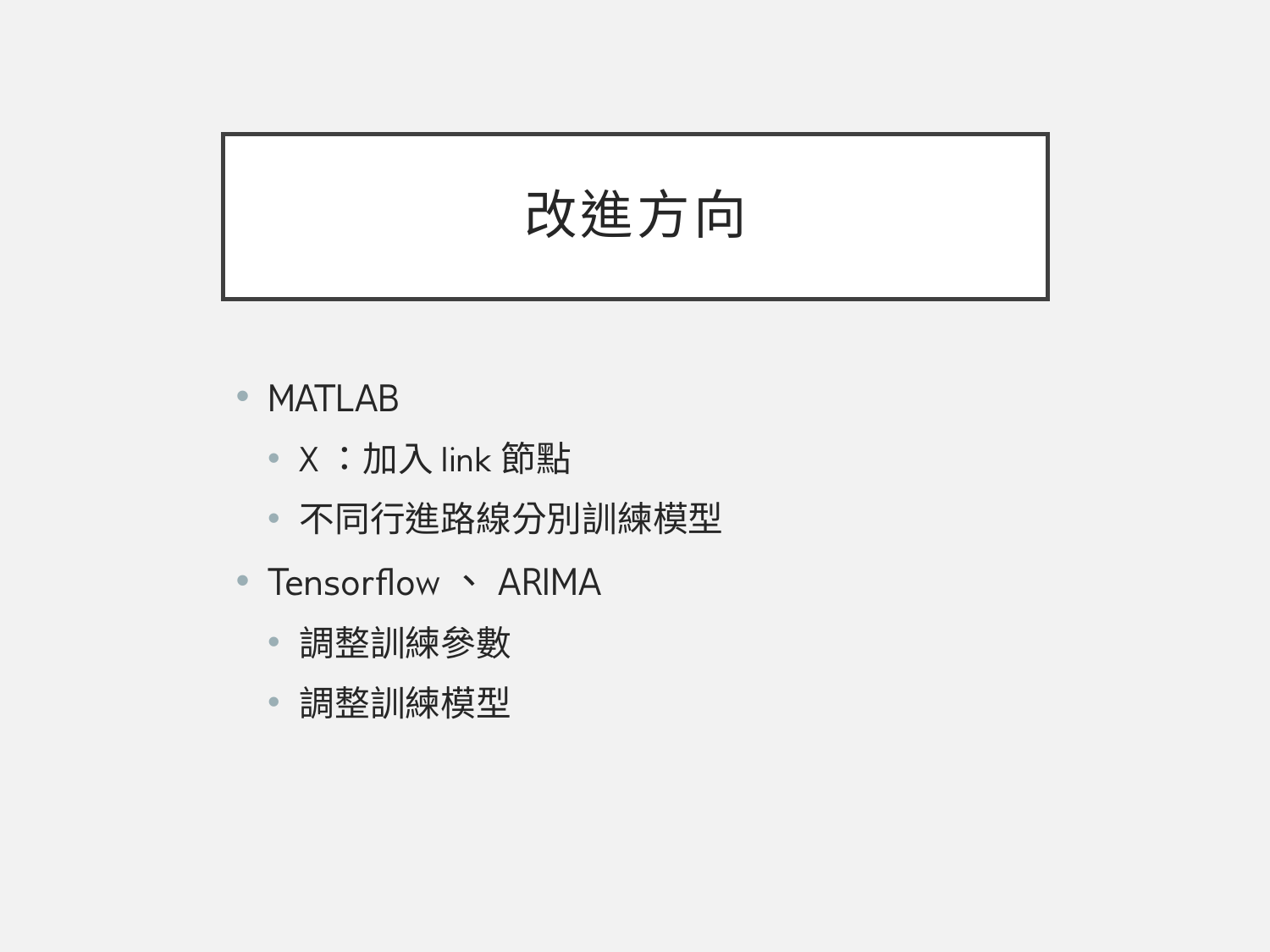

# 改進方向
MATLAB
X：加入link節點
不同行進路線分別訓練模型
Tensorflow、ARIMA
調整訓練參數
調整訓練模型